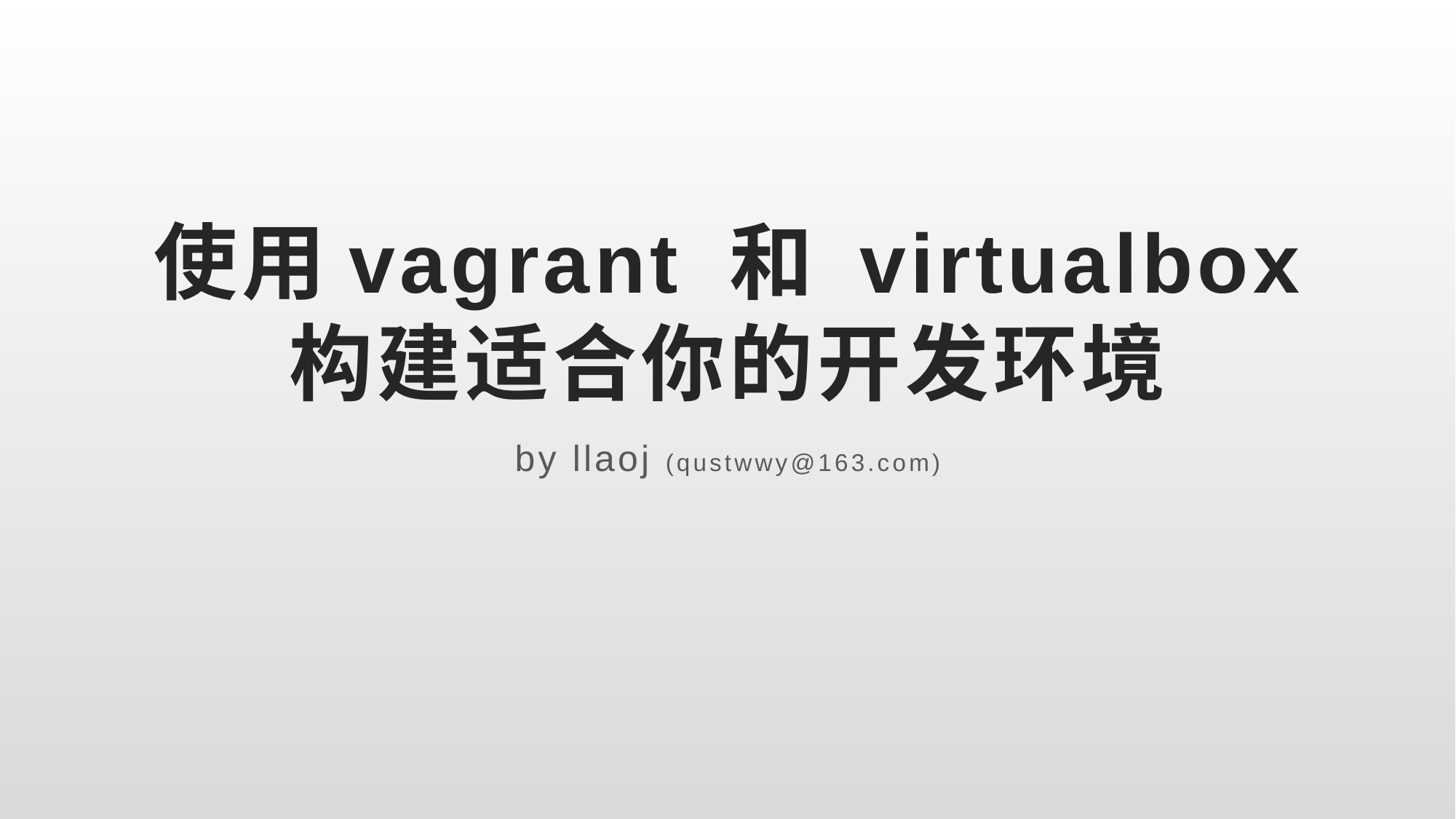

# 使用vagrant 和 virtualbox构建适合你的开发环境
by llaoj (qustwwy@163.com)